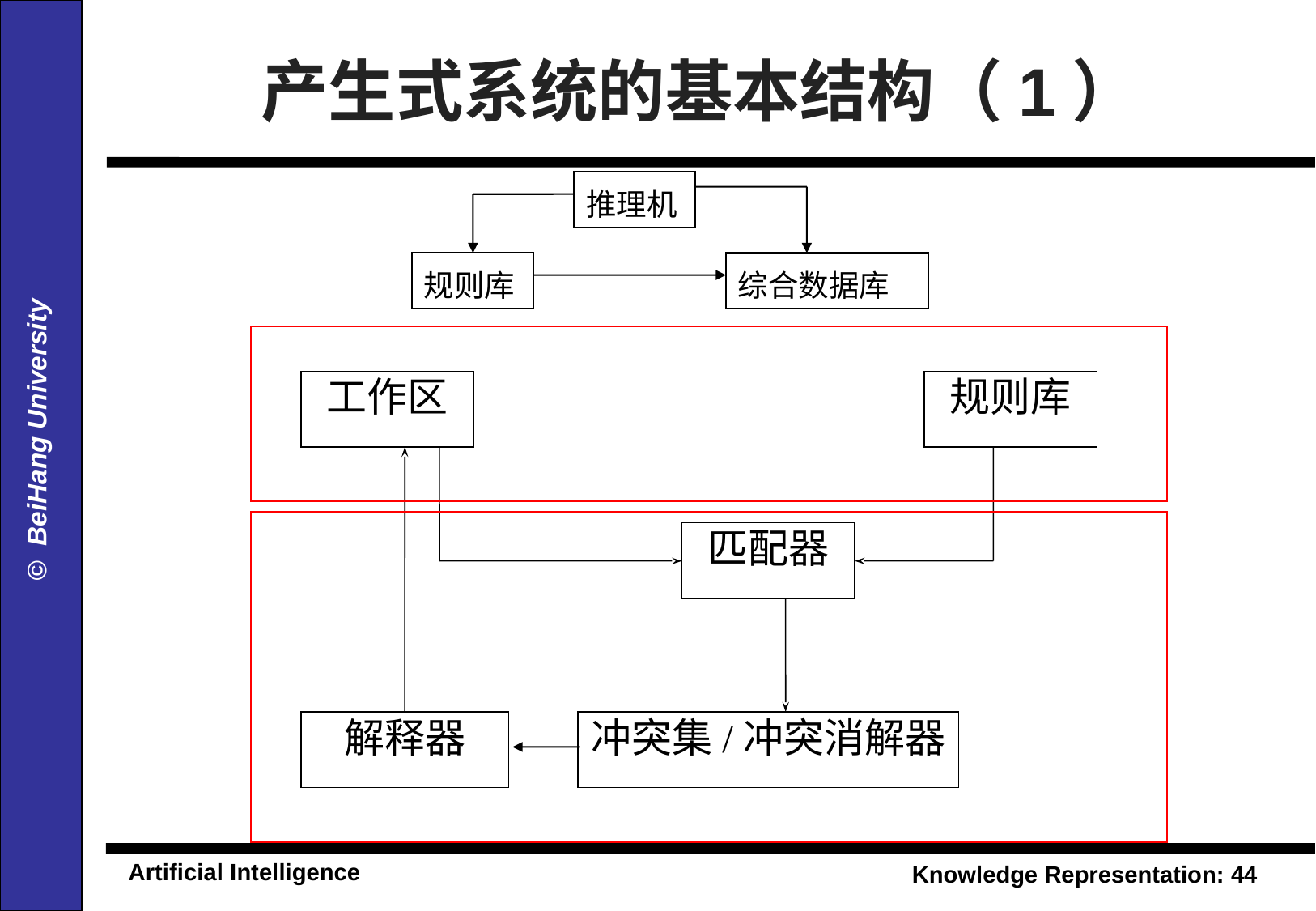

# 产生式系统的基本结构（1）
推理机

规则库
综合数据库

工作区
规则库

匹配器

解释器
冲突集/冲突消解器